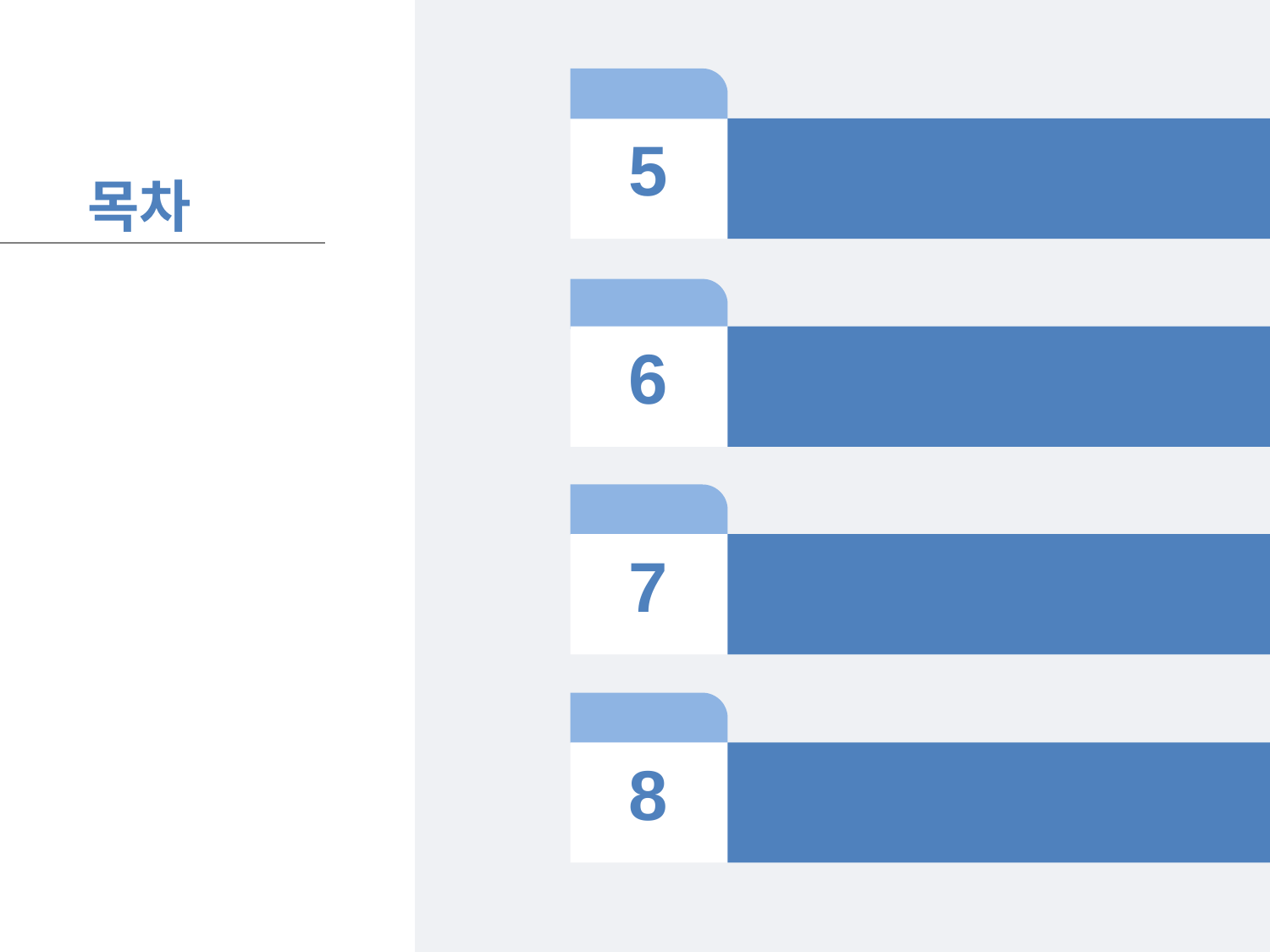

chapter

5
기술 관리 방법
목차

chapter

6
표준 및 개발 절차

chapter

7
검토 회의

chapter

8
개발 환경